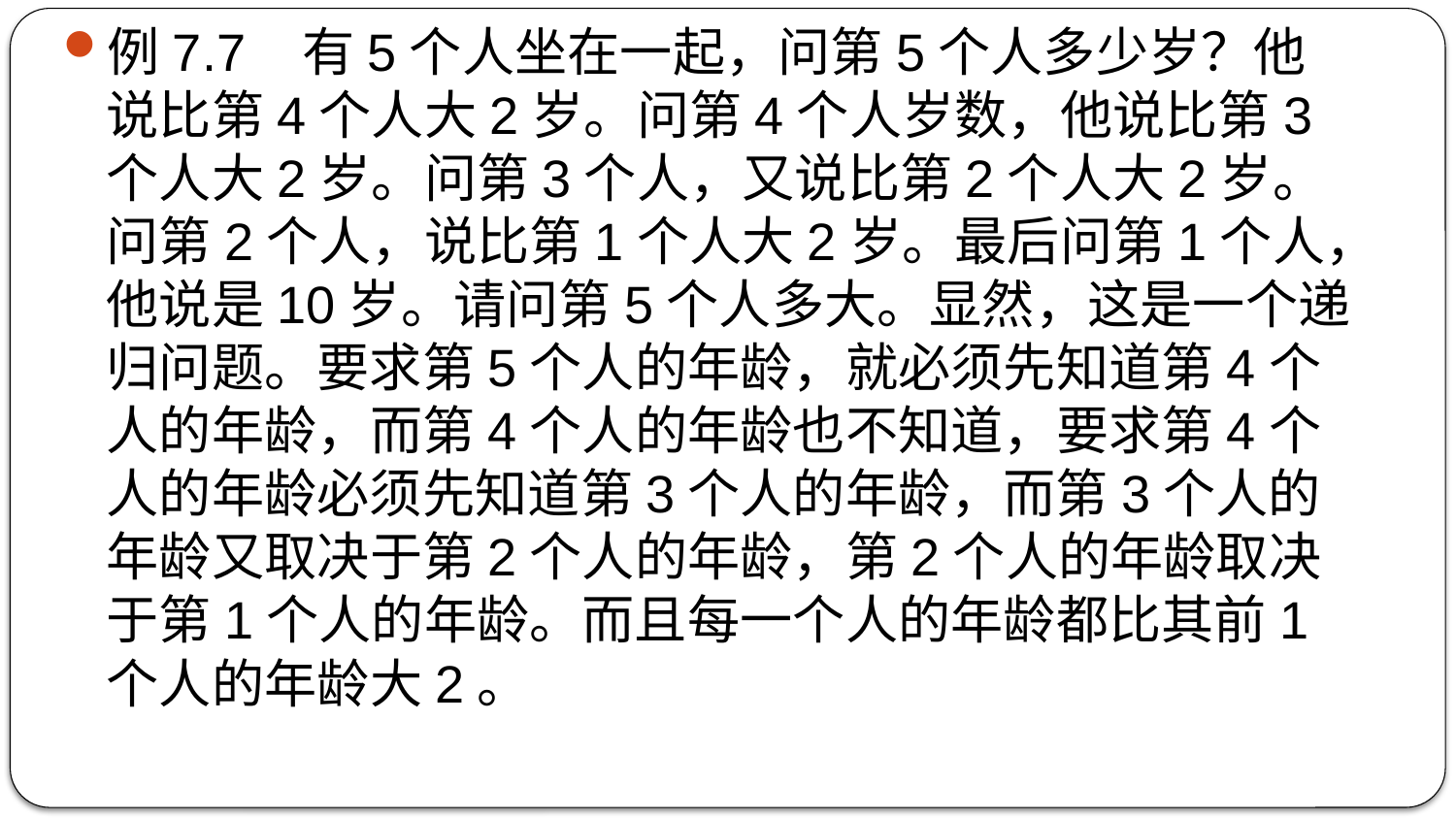

例7.7   有5个人坐在一起，问第5个人多少岁？他说比第4个人大2岁。问第4个人岁数，他说比第3个人大2岁。问第3个人，又说比第2个人大2岁。问第2个人，说比第1个人大2岁。最后问第1个人，他说是10岁。请问第5个人多大。显然，这是一个递归问题。要求第5个人的年龄，就必须先知道第4个人的年龄，而第4个人的年龄也不知道，要求第4个人的年龄必须先知道第3个人的年龄，而第3个人的年龄又取决于第2个人的年龄，第2个人的年龄取决于第1个人的年龄。而且每一个人的年龄都比其前1个人的年龄大2。